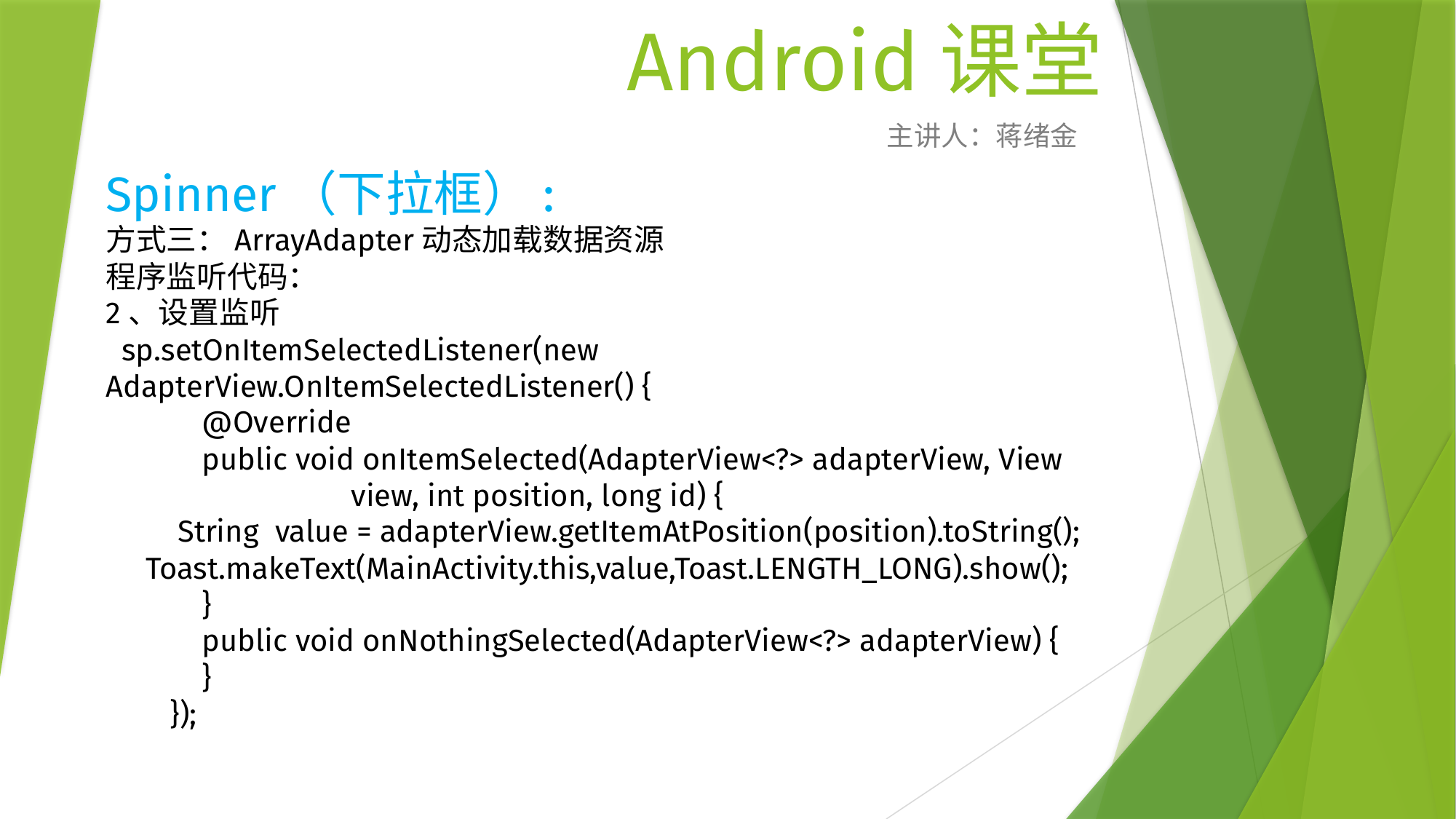

# Android课堂
主讲人：蒋绪金
Spinner（下拉框）:
方式三：ArrayAdapter动态加载数据资源
程序监听代码：
2、设置监听
  sp.setOnItemSelectedListener(new AdapterView.OnItemSelectedListener() {
            @Override
            public void onItemSelected(AdapterView<?> adapterView, View                	                 view, int position, long id) {
         String  value = adapterView.getItemAtPosition(position).toString();
     Toast.makeText(MainActivity.this,value,Toast.LENGTH_LONG).show();
            }
            public void onNothingSelected(AdapterView<?> adapterView) {
            }
        });